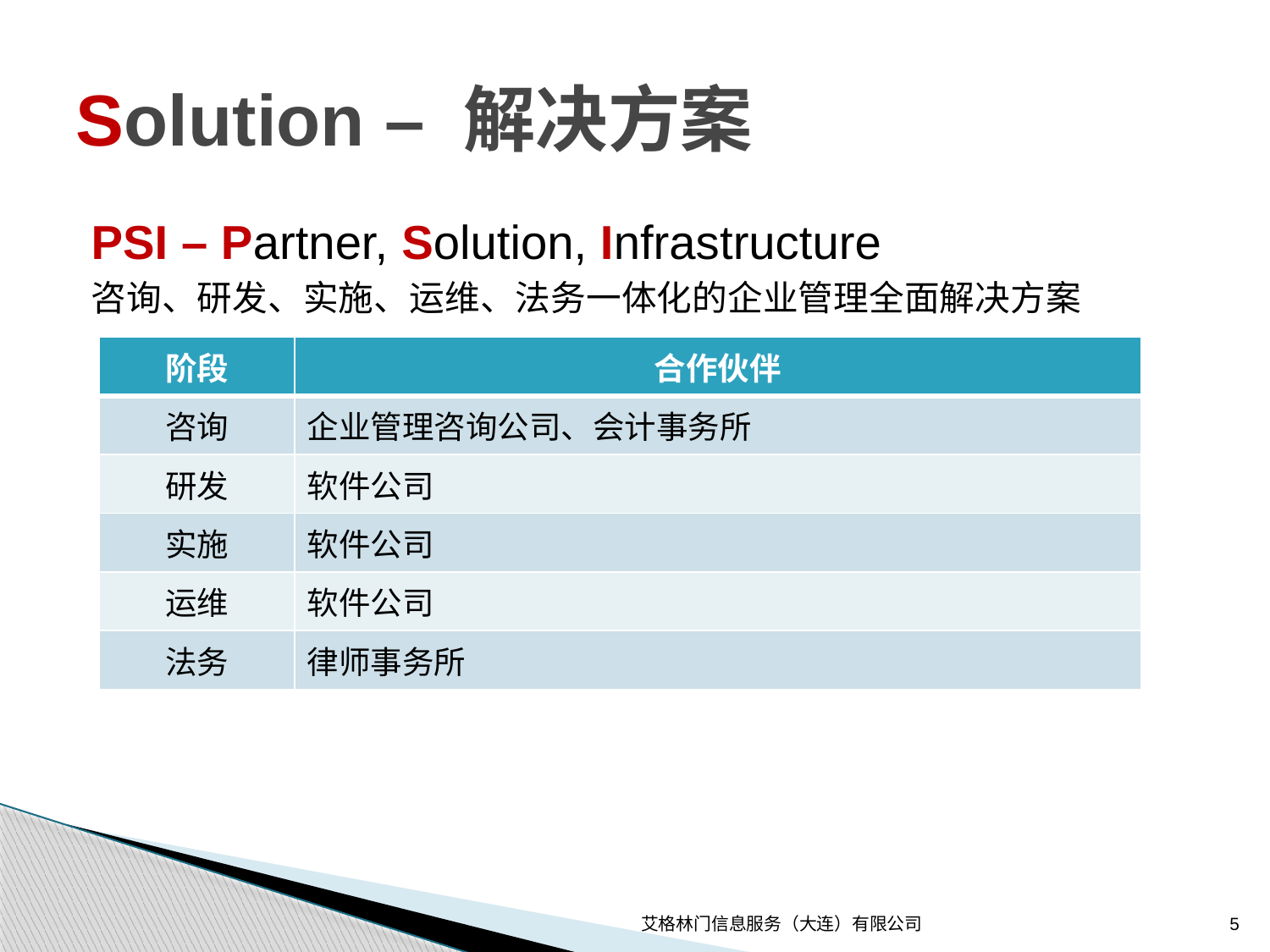

# Solution – 解决方案
PSI – Partner, Solution, Infrastructure
咨询、研发、实施、运维、法务一体化的企业管理全面解决方案

| 阶段 | 合作伙伴 |
| --- | --- |
| 咨询 | 企业管理咨询公司、会计事务所 |
| 研发 | 软件公司 |
| 实施 | 软件公司 |
| 运维 | 软件公司 |
| 法务 | 律师事务所 |
艾格林门信息服务（大连）有限公司
5